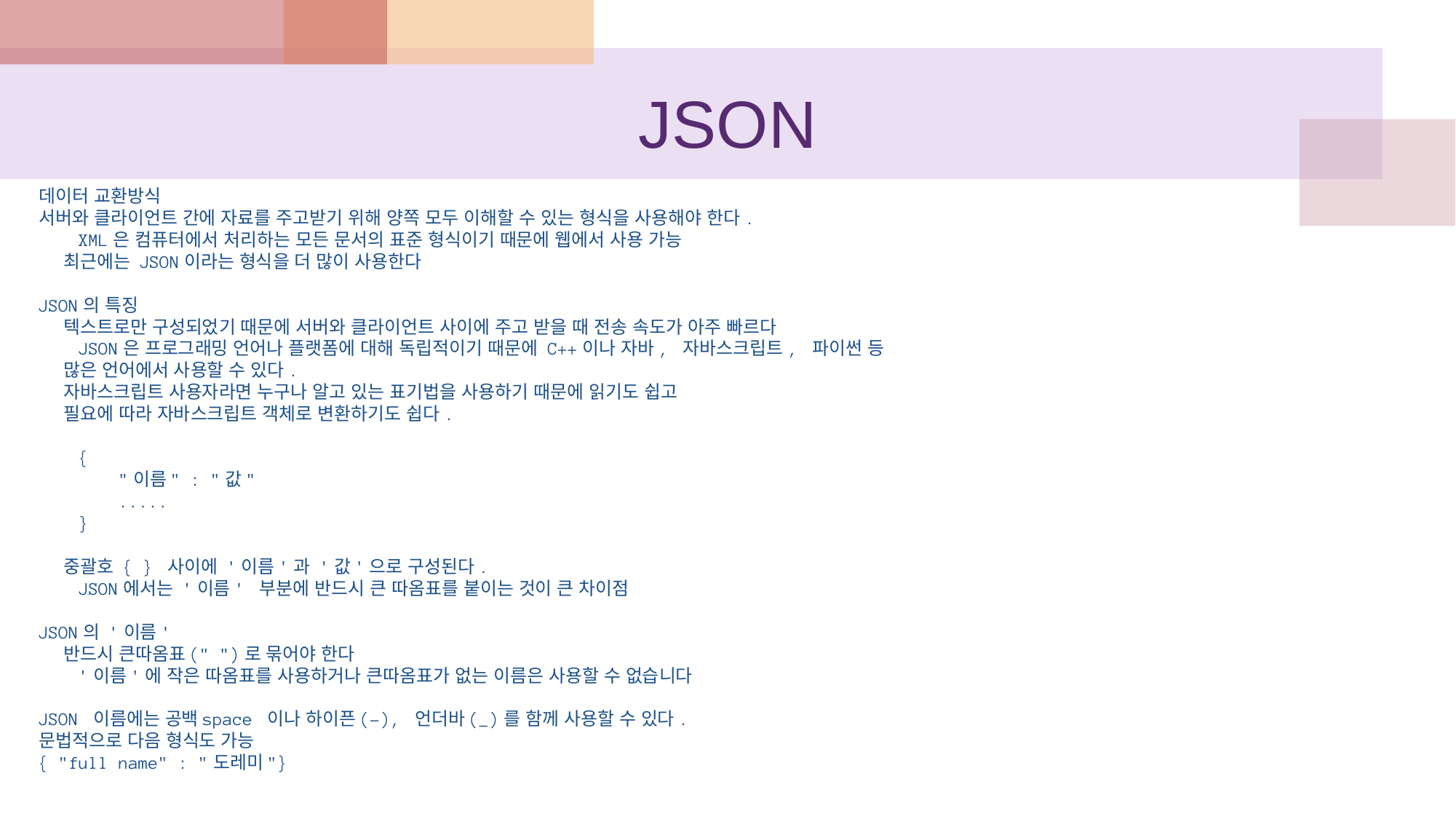

# JSON
데이터 교환방식
서버와 클라이언트 간에 자료를 주고받기 위해 양쪽 모두 이해할 수 있는 형식을 사용해야 한다.
    XML은 컴퓨터에서 처리하는 모든 문서의 표준 형식이기 때문에 웹에서 사용 가능
    최근에는 JSON이라는 형식을 더 많이 사용한다
JSON의 특징
    텍스트로만 구성되었기 때문에 서버와 클라이언트 사이에 주고 받을 때 전송 속도가 아주 빠르다
    JSON은 프로그래밍 언어나 플랫폼에 대해 독립적이기 때문에 C++이나 자바, 자바스크립트, 파이썬 등
    많은 언어에서 사용할 수 있다.
    자바스크립트 사용자라면 누구나 알고 있는 표기법을 사용하기 때문에 읽기도 쉽고
    필요에 따라 자바스크립트 객체로 변환하기도 쉽다.
    {
        "이름" : "값"
        .....
    }
    중괄호 { } 사이에 '이름'과 '값'으로 구성된다.
    JSON에서는 '이름' 부분에 반드시 큰 따옴표를 붙이는 것이 큰 차이점
JSON의 '이름'
    반드시 큰따옴표(" ")로 묶어야 한다
    '이름'에 작은 따옴표를 사용하거나 큰따옴표가 없는 이름은 사용할 수 없습니다
JSON 이름에는 공백space 이나 하이픈(-), 언더바(_)를 함께 사용할 수 있다.
문법적으로 다음 형식도 가능
{ "full name" : "도레미"}